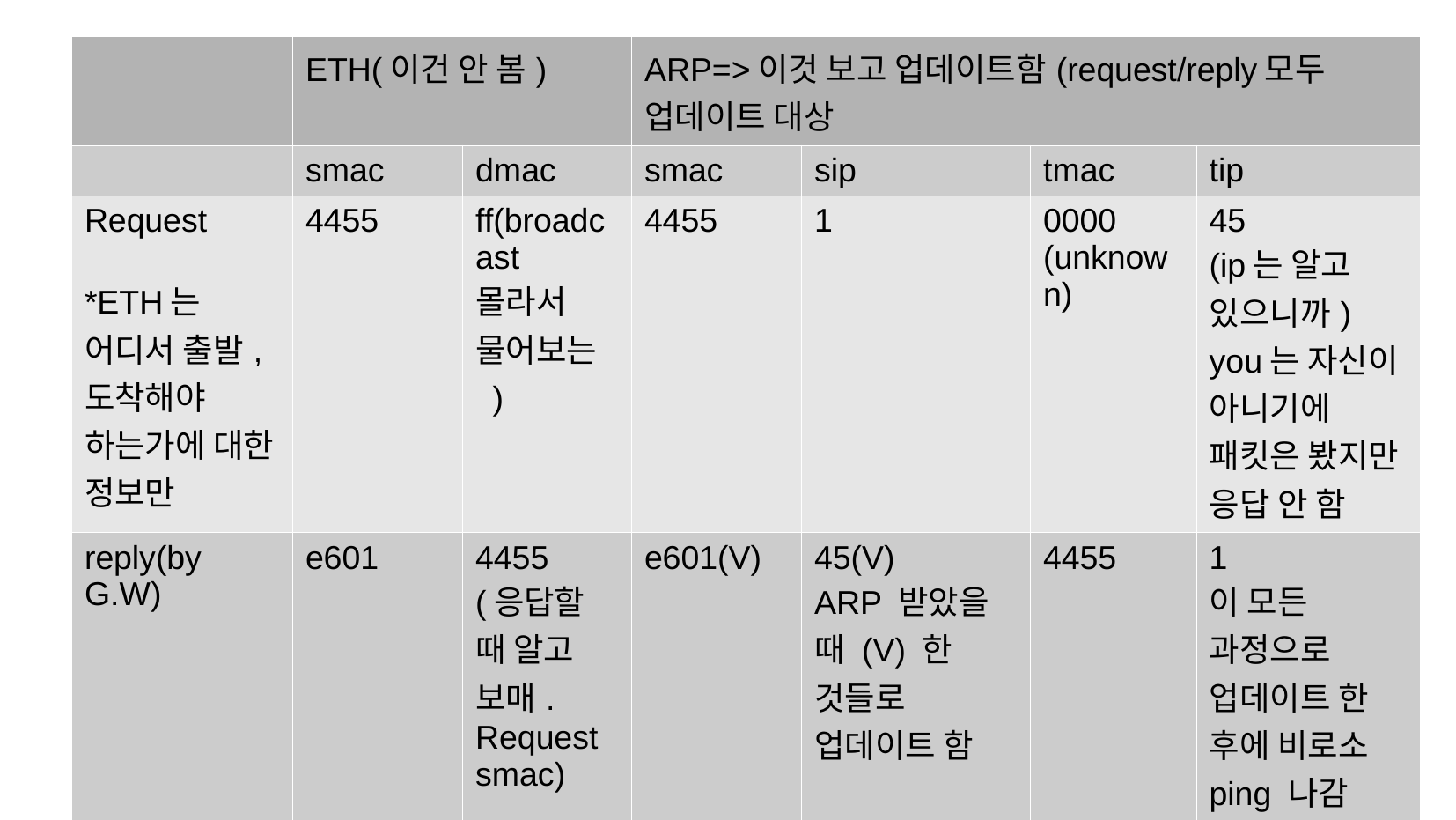

|  | ETH(이건 안 봄) |  | ARP=>이것 보고 업데이트함(request/reply모두 업데이트 대상 |  |  |  |
| --- | --- | --- | --- | --- | --- | --- |
|  | smac | dmac | smac | sip | tmac | tip |
| Request \*ETH는 어디서 출발, 도착해야 하는가에 대한 정보만 | 4455 | ff(broadcast 몰라서 물어보는 ) | 4455 | 1 | 0000 (unknown) | 45 (ip는 알고 있으니까) you는 자신이 아니기에 패킷은 봤지만 응답 안 함 |
| reply(by G.W) | e601 | 4455 (응답할 때 알고 보매. Request smac) | e601(V) | 45(V) ARP 받았을 때 (V) 한 것들로 업데이트 함 | 4455 | 1 이 모든 과정으로 업데이트 한 후에 비로소 ping 나감 |